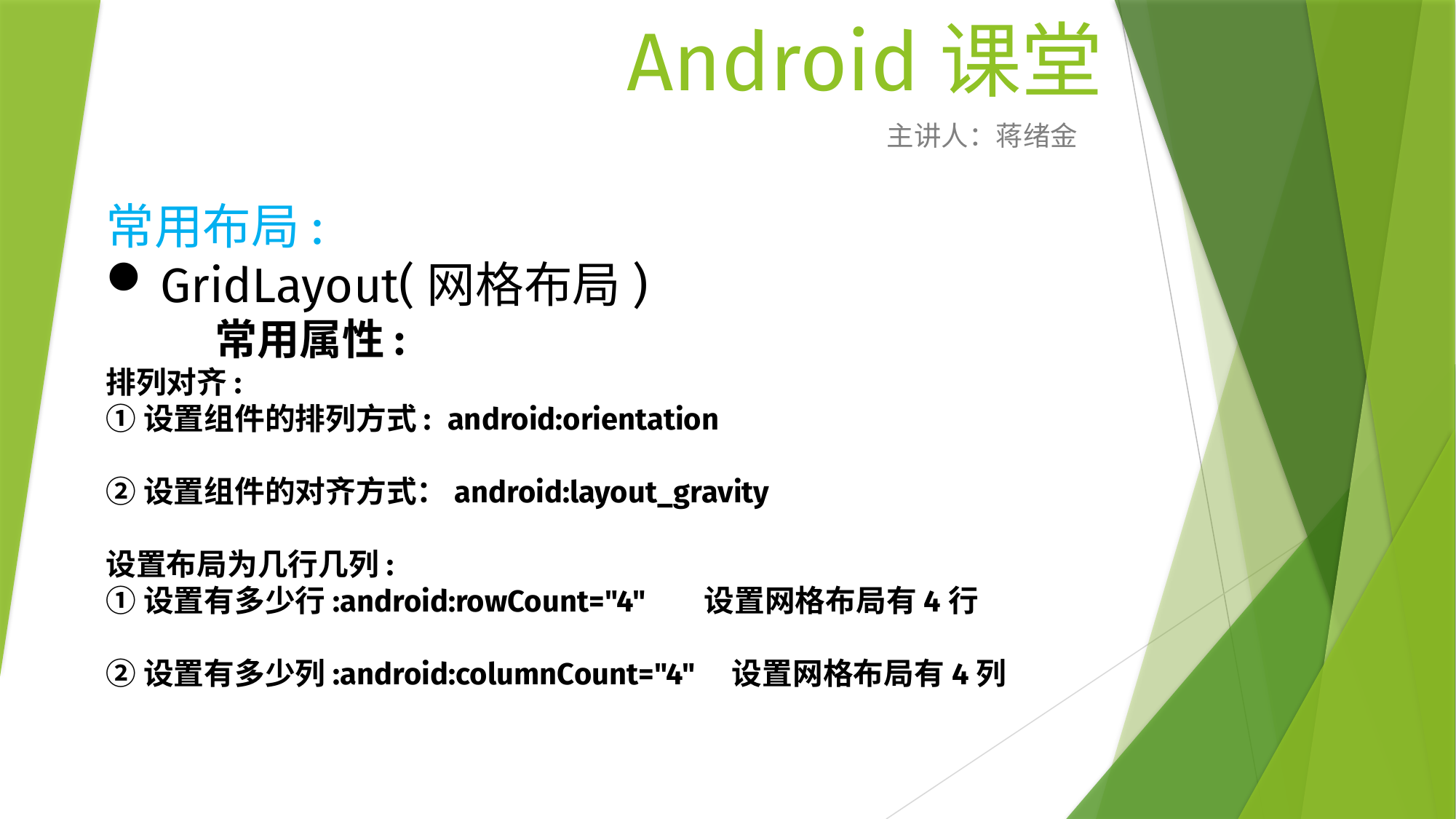

# Android课堂
主讲人：蒋绪金
常用布局:
GridLayout(网格布局)
	常用属性:
排列对齐:
①设置组件的排列方式:  android:orientation

②设置组件的对齐方式：android:layout_gravity

设置布局为几行几列:
①设置有多少行:android:rowCount="4"       设置网格布局有4行

②设置有多少列:android:columnCount="4"    设置网格布局有4列